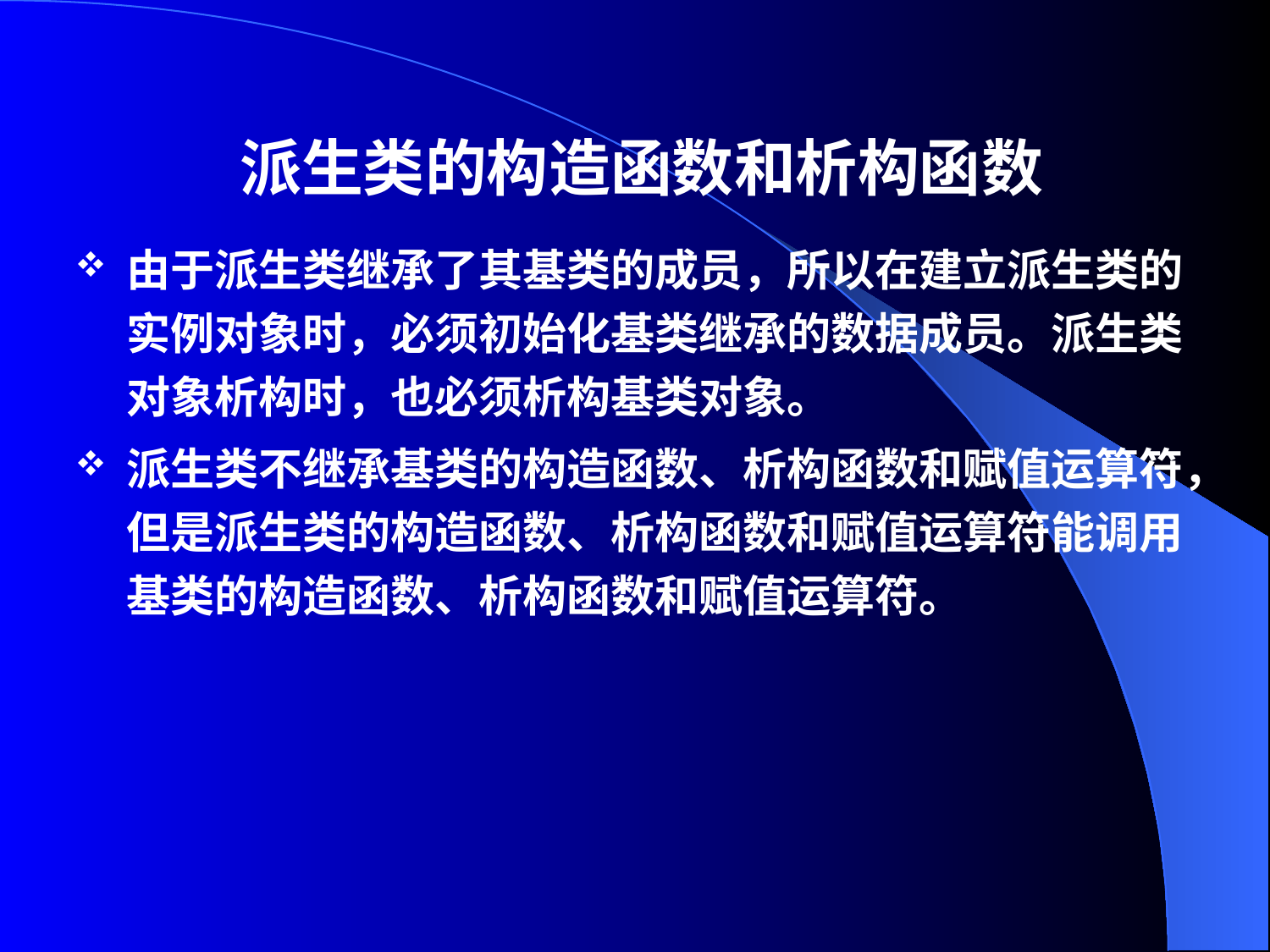

# 派生类的构造函数和析构函数
由于派生类继承了其基类的成员，所以在建立派生类的实例对象时，必须初始化基类继承的数据成员。派生类对象析构时，也必须析构基类对象。
派生类不继承基类的构造函数、析构函数和赋值运算符，但是派生类的构造函数、析构函数和赋值运算符能调用基类的构造函数、析构函数和赋值运算符。